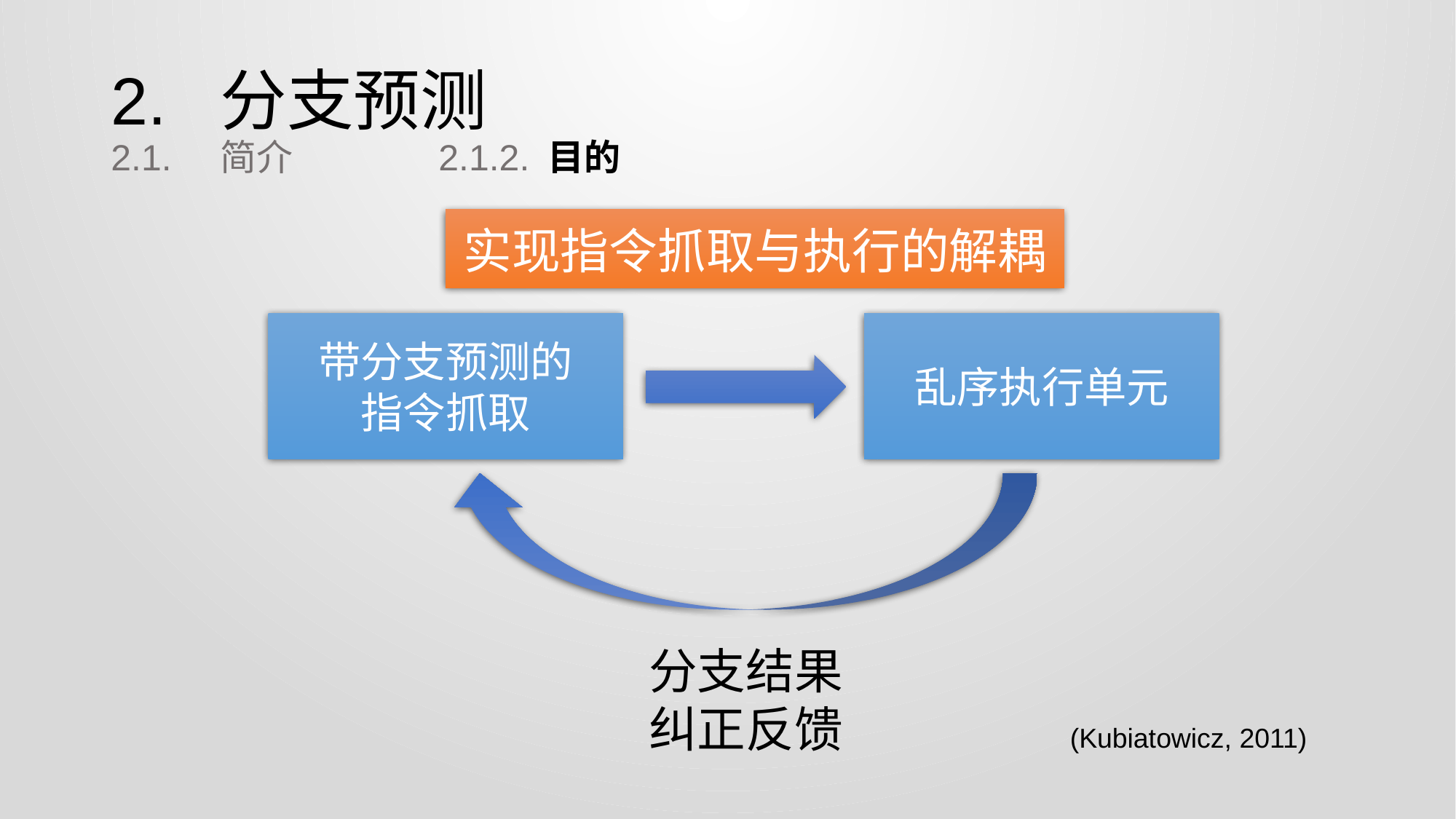

# 2.	分支预测 2.1.	简介		2.1.2.	目的
实现指令抓取与执行的解耦
带分支预测的
指令抓取
乱序执行单元

分支结果
纠正反馈
 (Kubiatowicz, 2011)